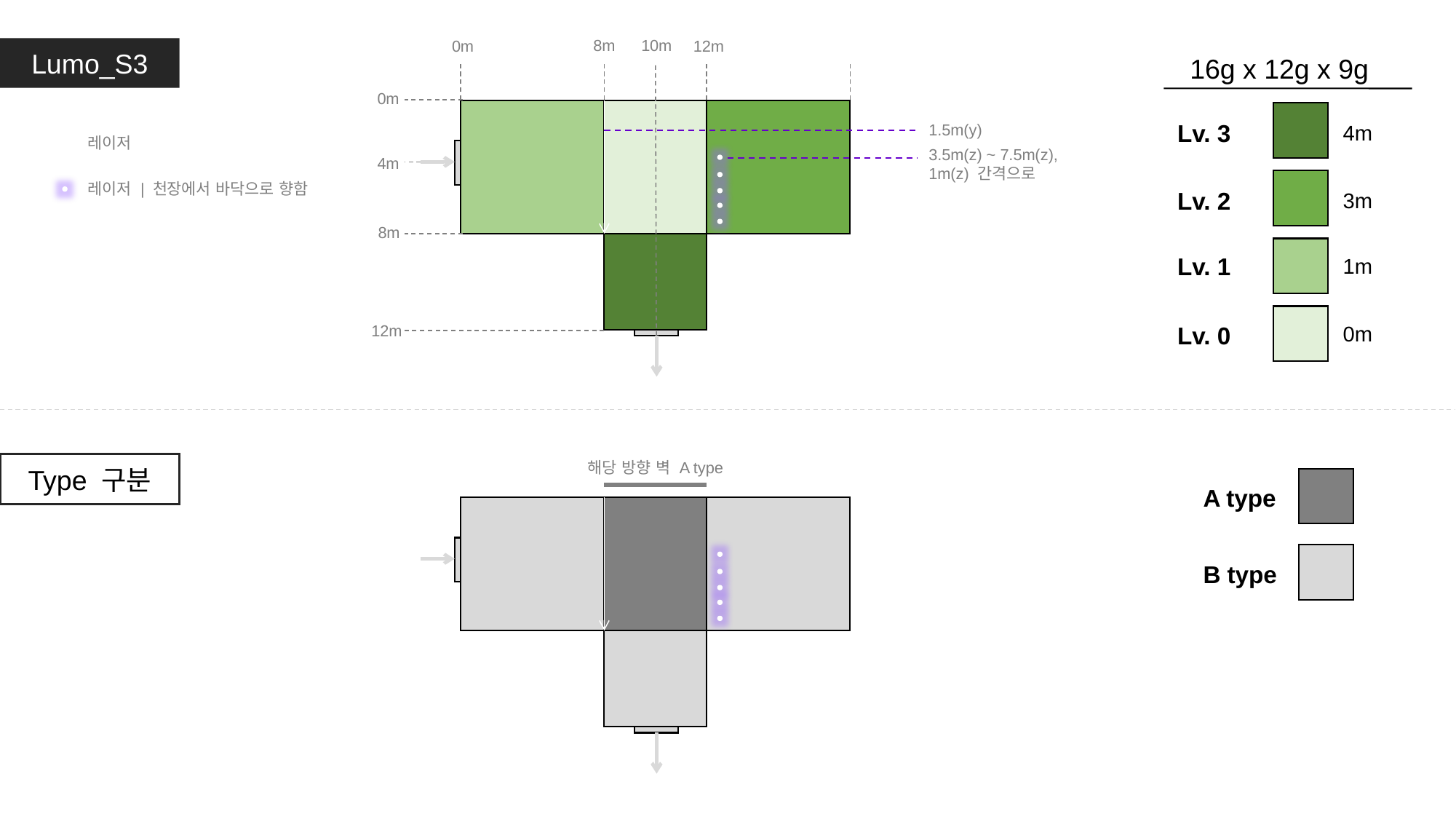

8m
10m
0m
12m
Lumo_S3
16g x 12g x 9g
0m

Lv. 3
1.5m(y)
4m
레이저
3.5m(z) ~ 7.5m(z),
1m(z) 간격으로

4m

레이저 | 천장에서 바닥으로 향함
Lv. 2
3m

8m

Lv. 1
1m

Lv. 0
0m
12m
해당 방향 벽 A type
Type 구분

A type

B type